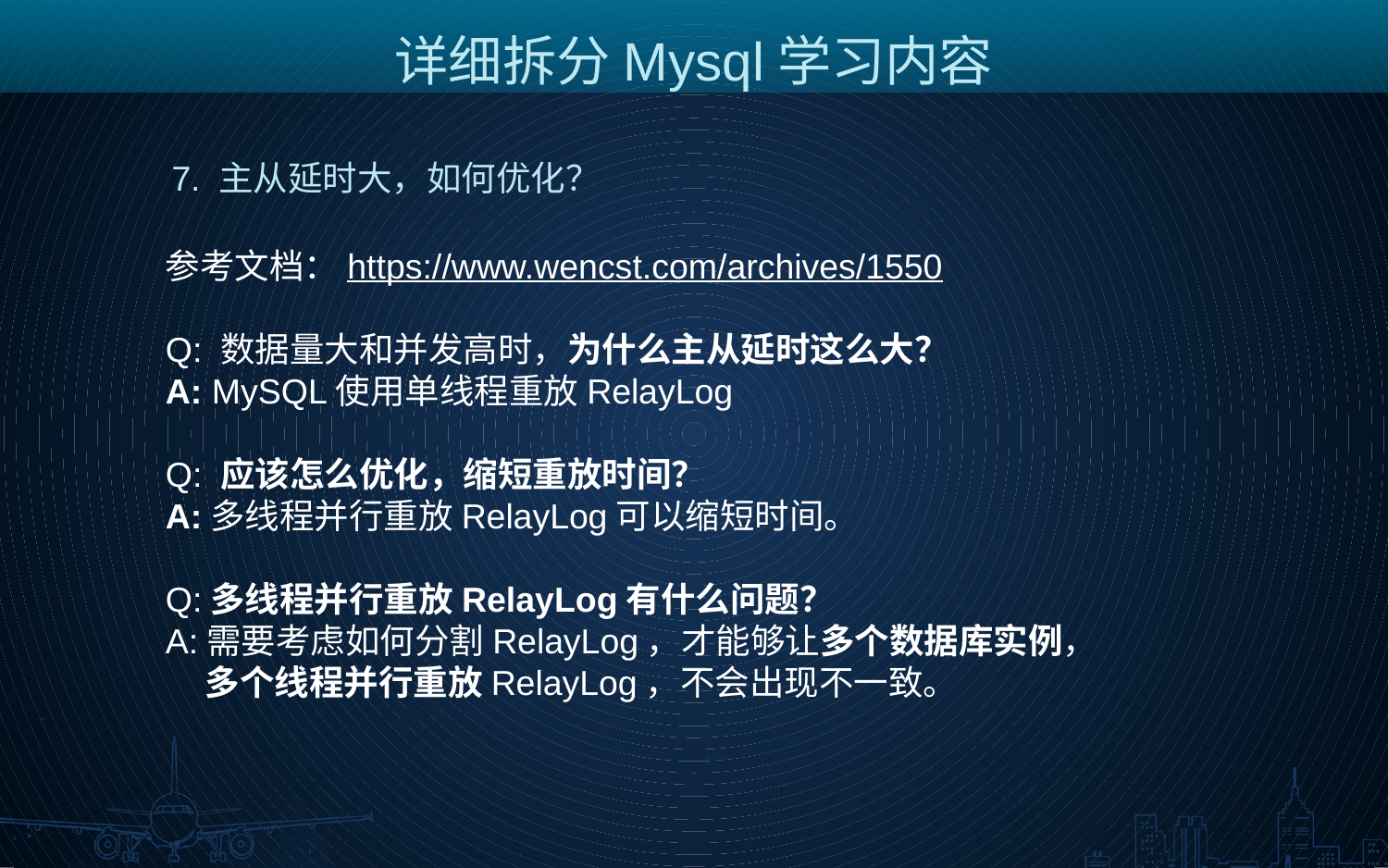

详细拆分Mysql学习内容
7. 主从延时大，如何优化？
参考文档：https://www.wencst.com/archives/1550

Q: 数据量大和并发高时，为什么主从延时这么大？
A: MySQL使用单线程重放RelayLog

Q: 应该怎么优化，缩短重放时间？
A:多线程并行重放RelayLog可以缩短时间。

Q:多线程并行重放RelayLog有什么问题？
A:需要考虑如何分割RelayLog，才能够让多个数据库实例，
    多个线程并行重放RelayLog，不会出现不一致。